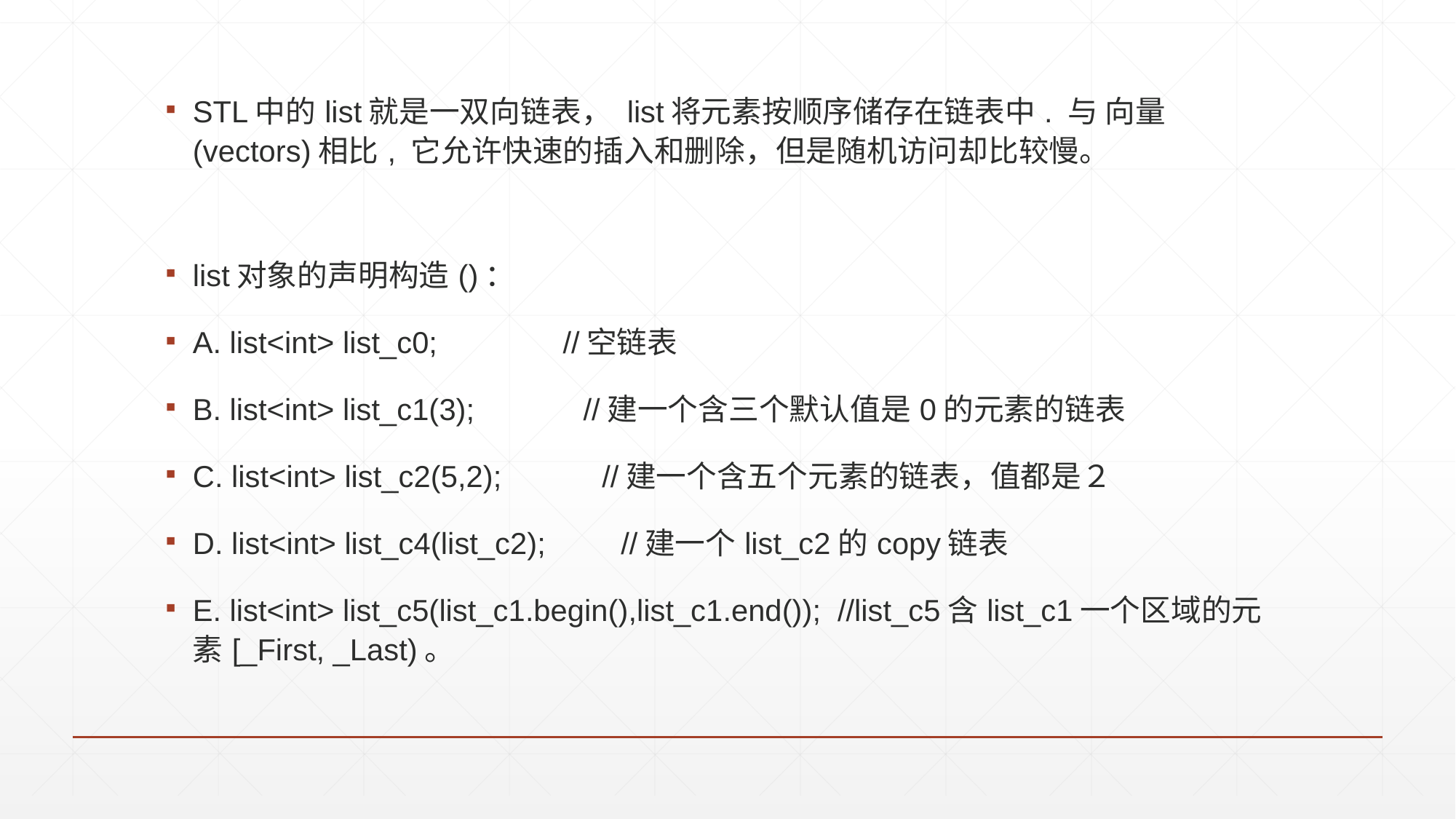

STL中的list就是一双向链表， list将元素按顺序储存在链表中. 与 向量(vectors)相比, 它允许快速的插入和删除，但是随机访问却比较慢。

list对象的声明构造()：
A. list<int> list_c0;               //空链表
B. list<int> list_c1(3);             //建一个含三个默认值是0的元素的链表
C. list<int> list_c2(5,2);            //建一个含五个元素的链表，值都是２
D. list<int> list_c4(list_c2);         //建一个list_c2的copy链表
E. list<int> list_c5(list_c1.begin(),list_c1.end());  //list_c5含list_c1一个区域的元素[_First, _Last)。